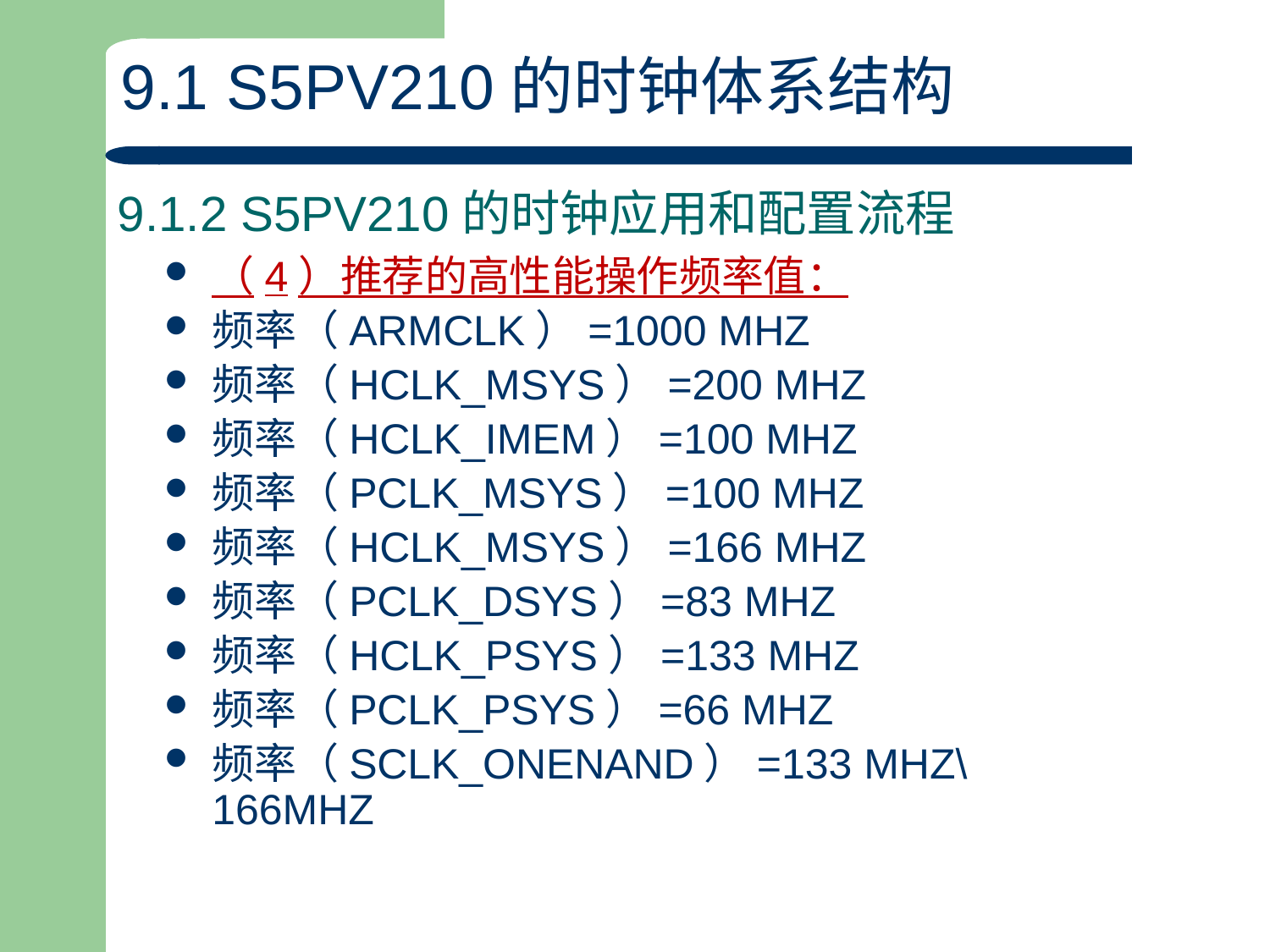

9.1 S5PV210的时钟体系结构
9.1.2 S5PV210的时钟应用和配置流程
（4）推荐的高性能操作频率值：
频率（ARMCLK）=1000 MHZ
频率（HCLK_MSYS）=200 MHZ
频率（HCLK_IMEM）=100 MHZ
频率（PCLK_MSYS）=100 MHZ
频率（HCLK_MSYS）=166 MHZ
频率（PCLK_DSYS）=83 MHZ
频率（HCLK_PSYS）=133 MHZ
频率（PCLK_PSYS）=66 MHZ
频率（SCLK_ONENAND）=133 MHZ\166MHZ
11